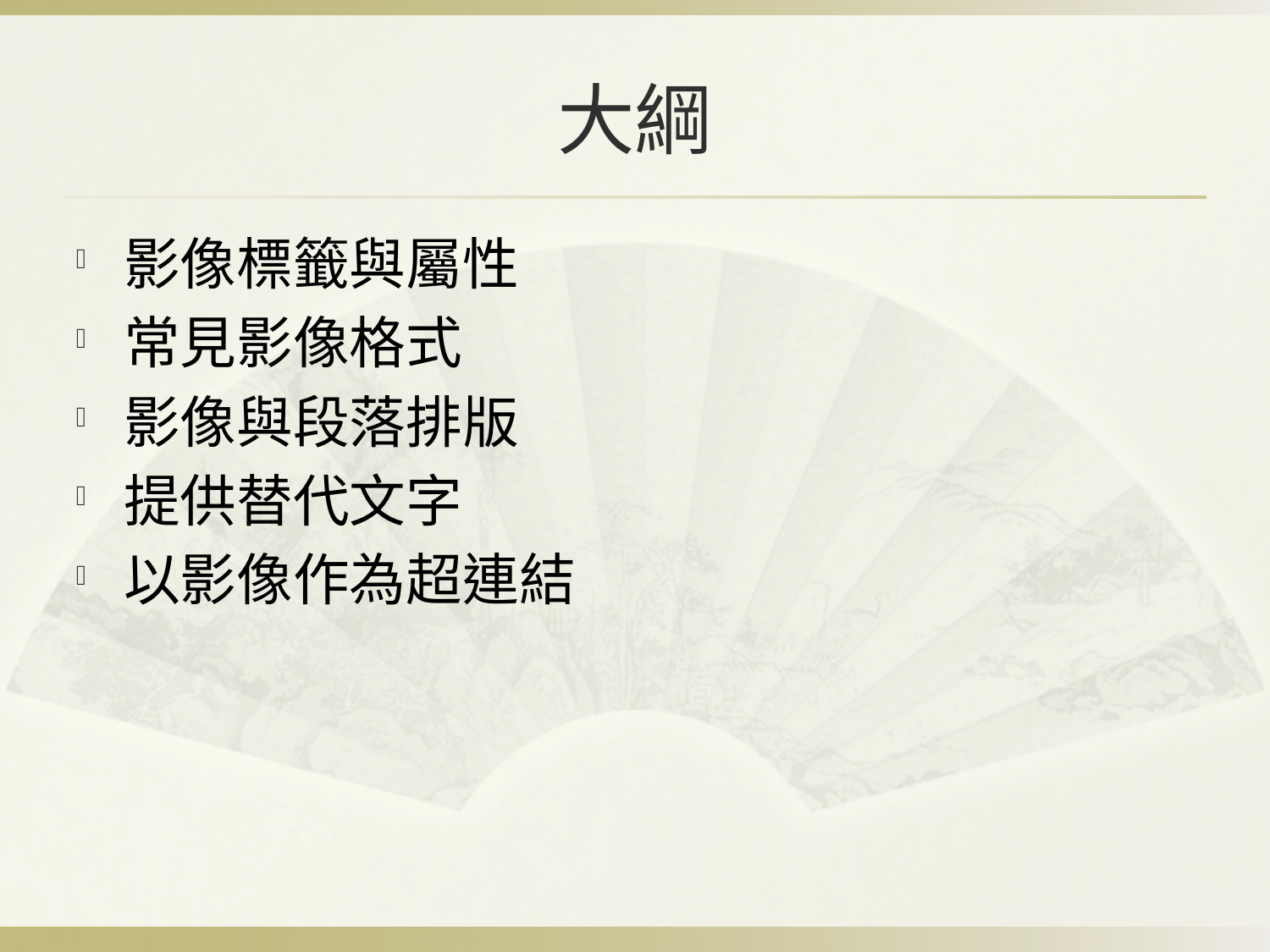

# 大綱
影像標籤與屬性
常見影像格式
影像與段落排版
提供替代文字
以影像作為超連結